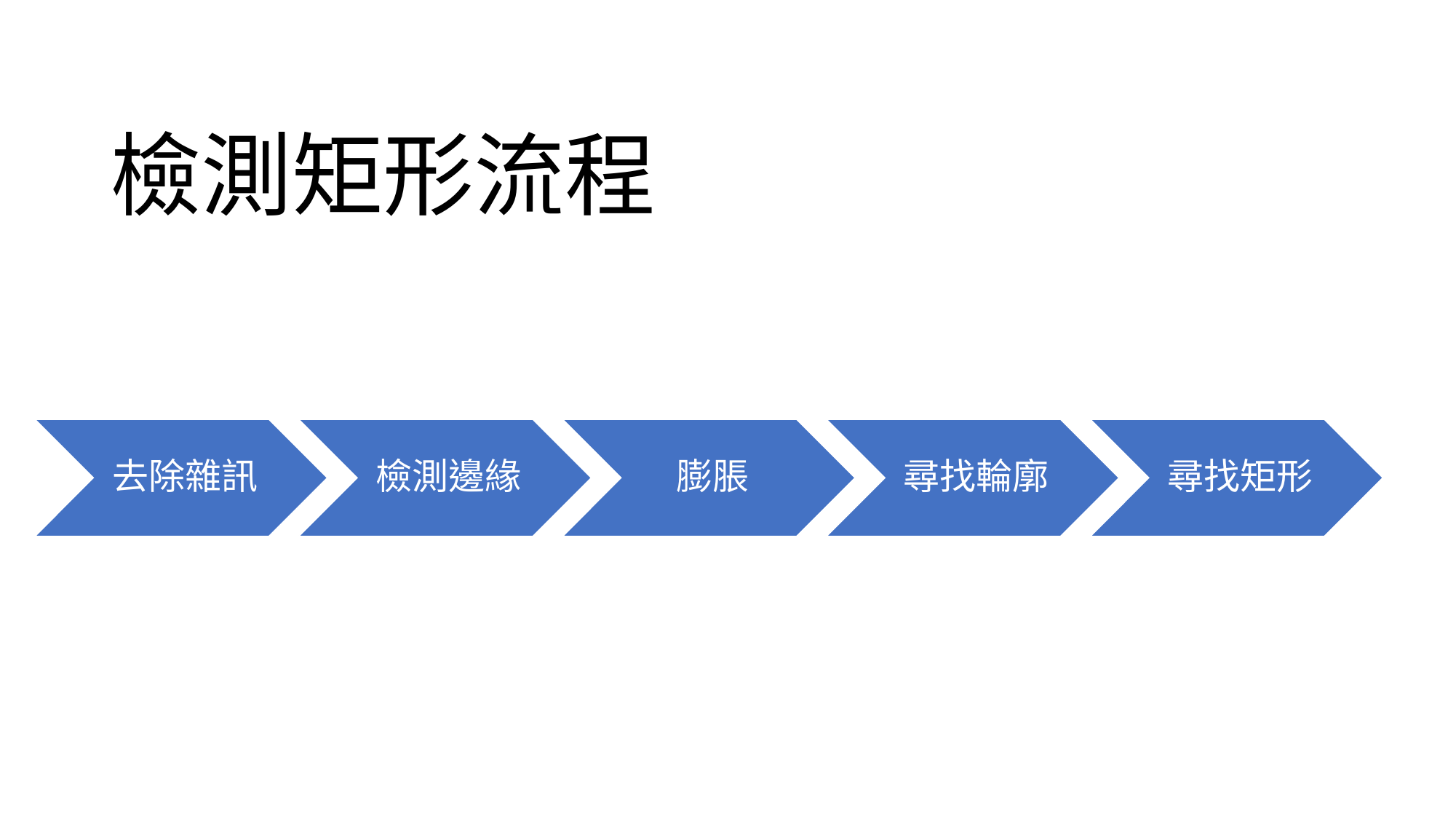

# 檢測矩形流程
去除雜訊
檢測邊緣
膨脹
尋找輪廓
尋找矩形